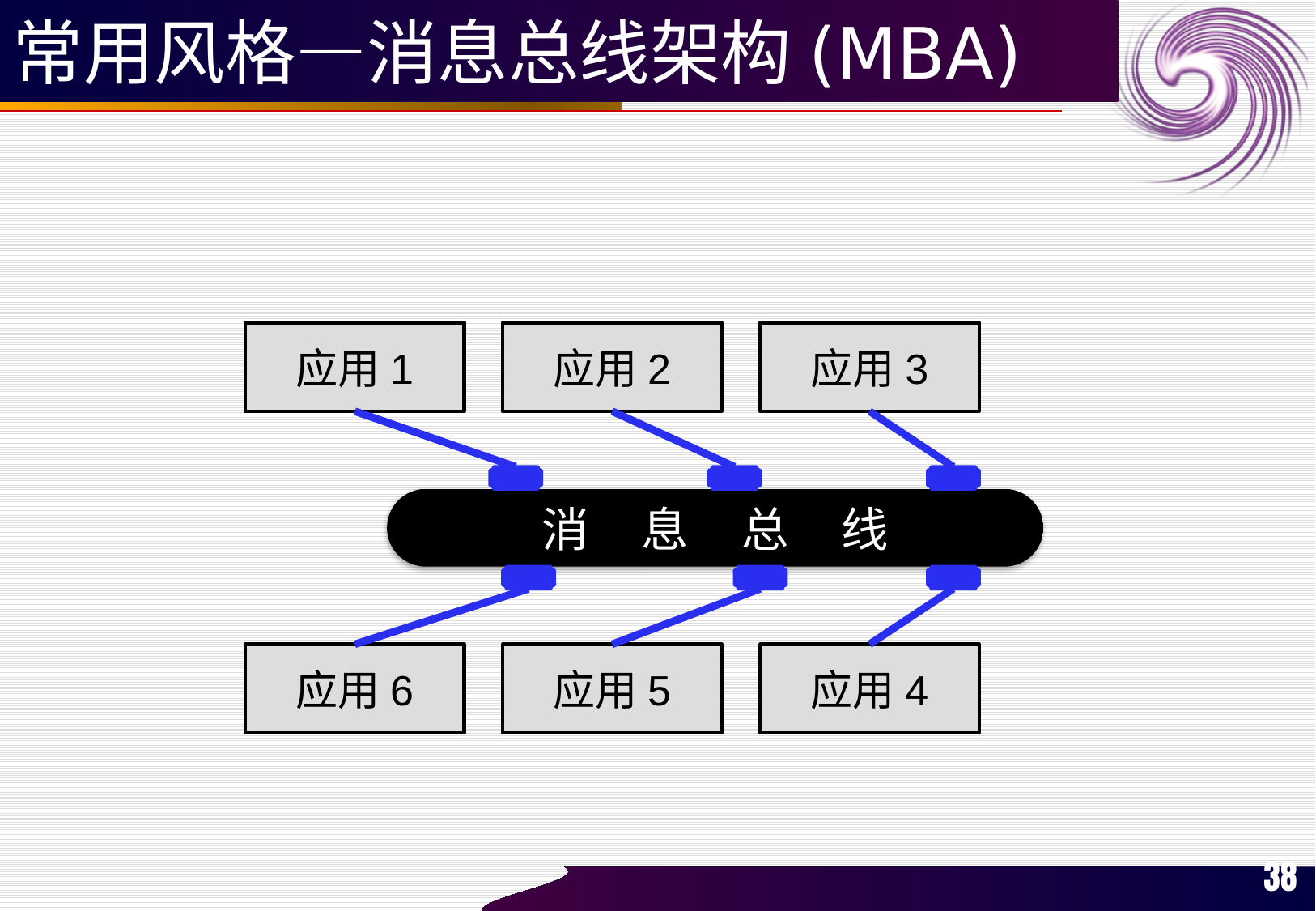

# 常用风格—消息总线架构(MBA)
应用1
应用2
应用3

消     息     总     线

应用6
应用5
应用4
38